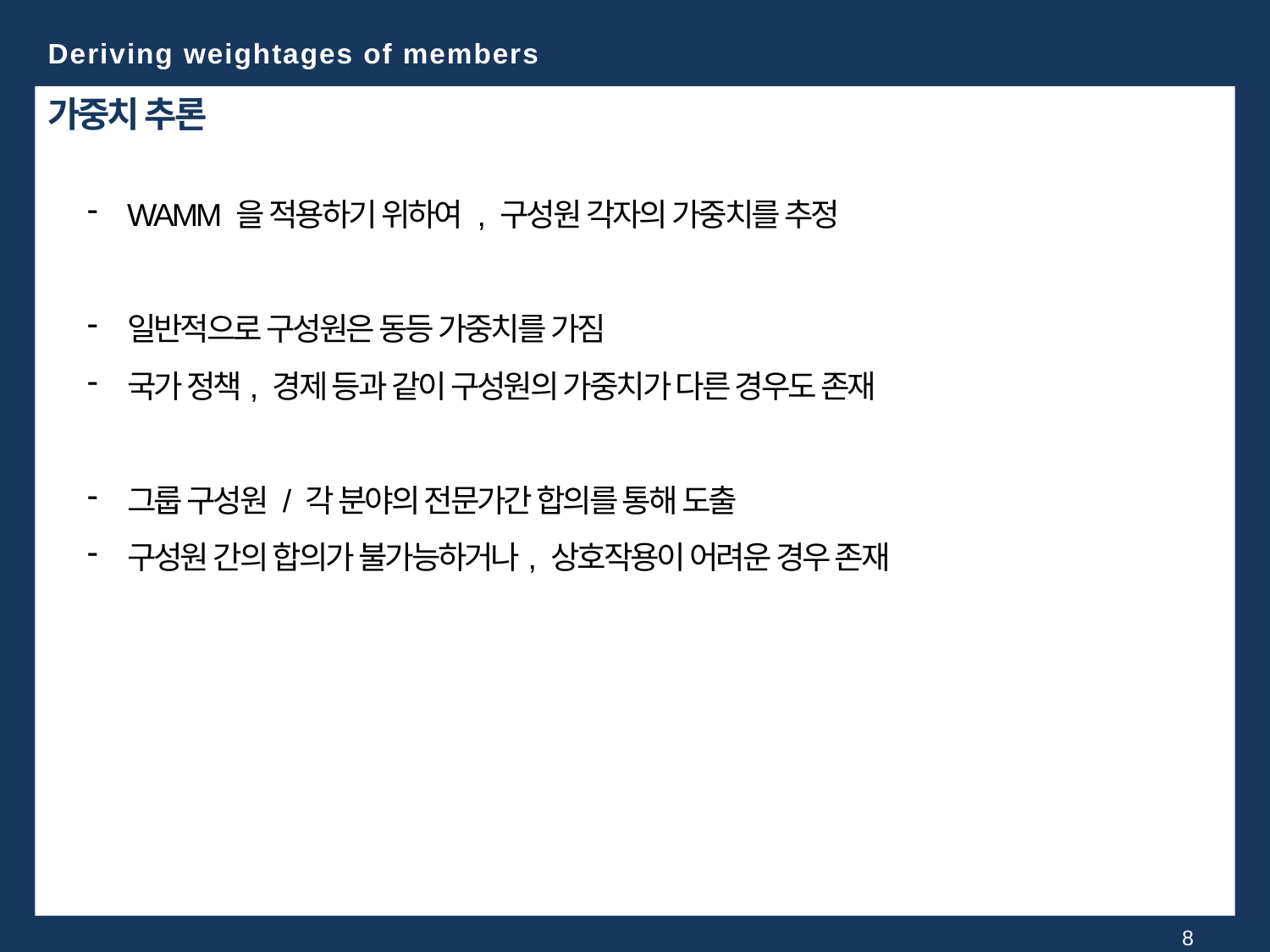

Deriving weightages of members

가중치 추론
WAMM 을 적용하기 위하여 , 구성원 각자의 가중치를 추정

일반적으로 구성원은 동등 가중치를 가짐
국가 정책, 경제 등과 같이 구성원의 가중치가 다른 경우도 존재

그룹 구성원 / 각 분야의 전문가간 합의를 통해 도출
구성원 간의 합의가 불가능하거나, 상호작용이 어려운 경우 존재

8